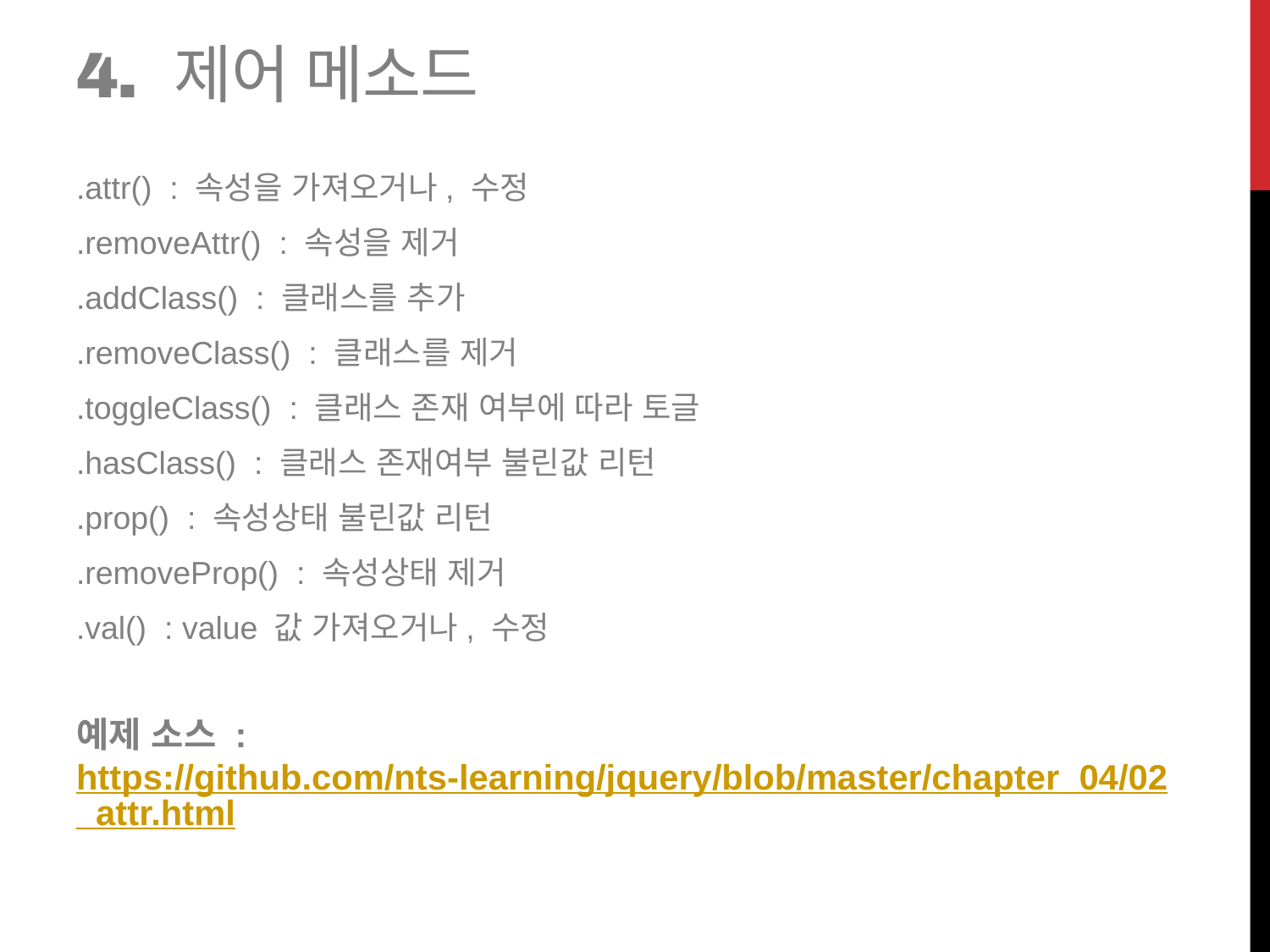

# 4. 제어 메소드
.attr()  : 속성을 가져오거나, 수정
.removeAttr()  : 속성을 제거
.addClass()  : 클래스를 추가
.removeClass()  : 클래스를 제거
.toggleClass()  : 클래스 존재 여부에 따라 토글
.hasClass()  : 클래스 존재여부 불린값 리턴
.prop()  : 속성상태 불린값 리턴
.removeProp()  : 속성상태 제거
.val()  : value 값 가져오거나, 수정
예제 소스 : https://github.com/nts-learning/jquery/blob/master/chapter_04/02_attr.html